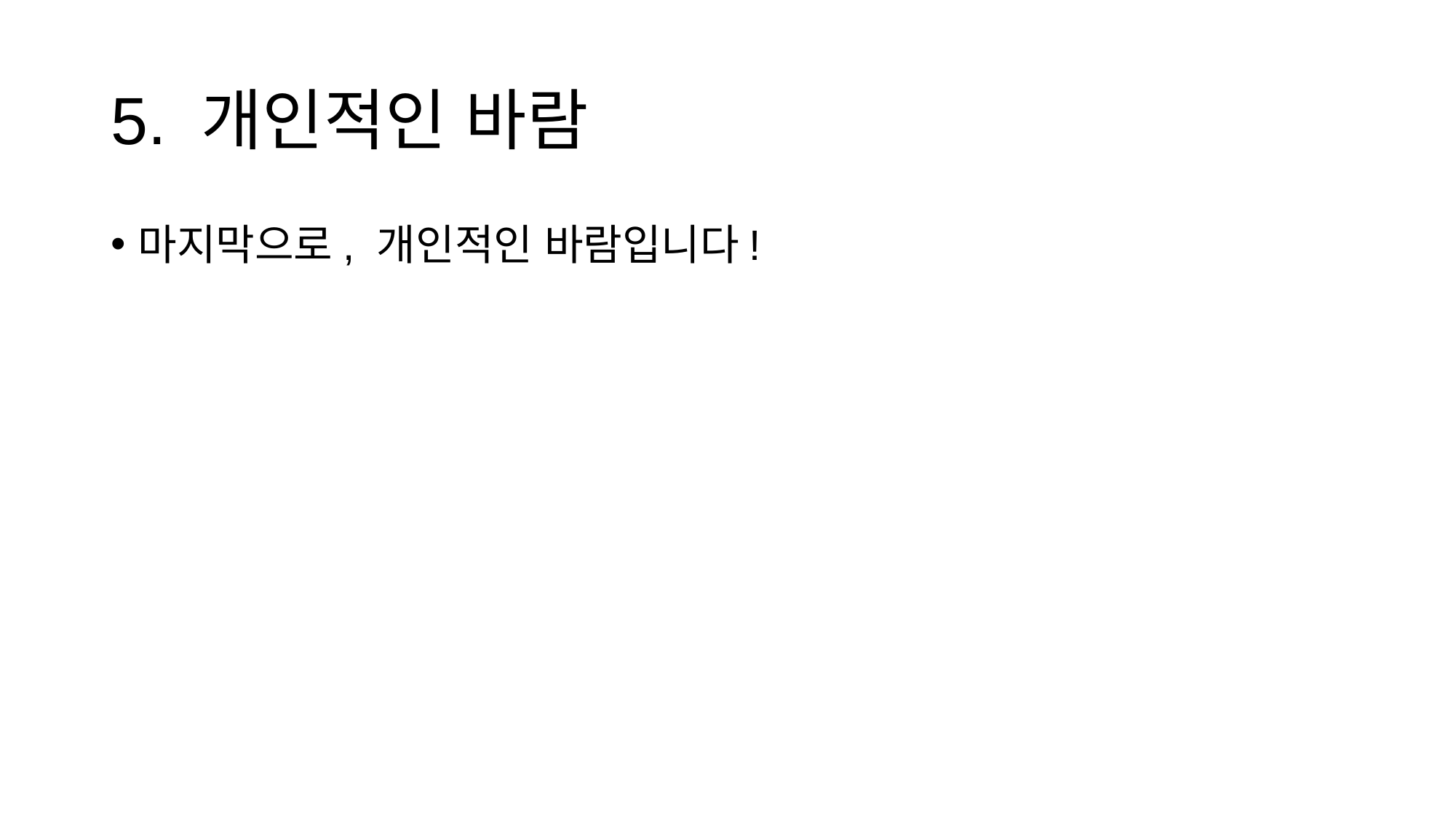

# 5. 개인적인 바람
마지막으로, 개인적인 바람입니다!